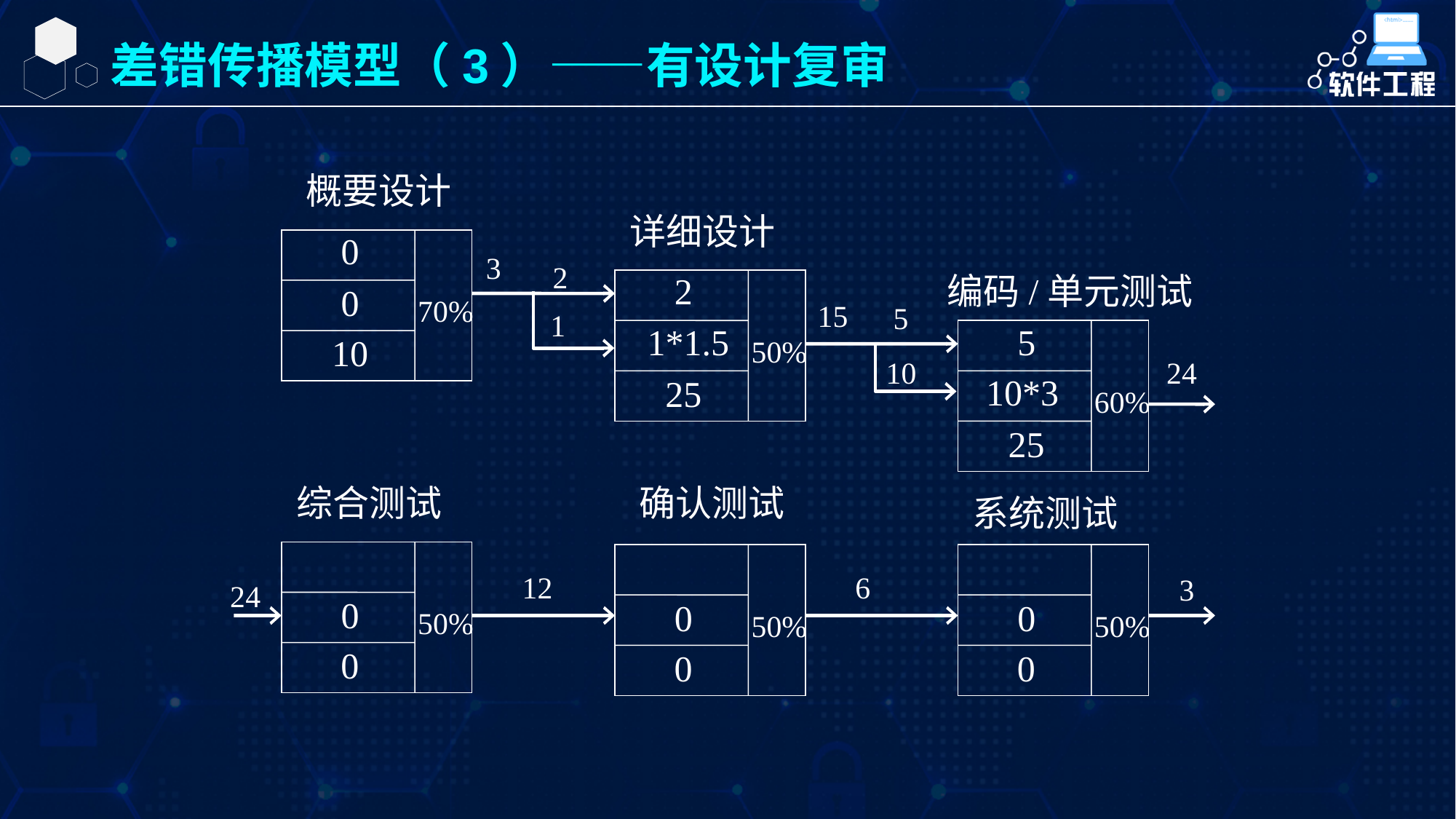

差错传播模型（3）——有设计复审

概要设计
详细设计
0

0

70%
10

3
2
2
编码/单元测试

15

5
1

1*1.5
5

60%
25

10*3

50%

10
24
25

综合测试
确认测试
系统测试

0

50%
 0

0

50%
 0

0

50%
 0

12
6
3
24